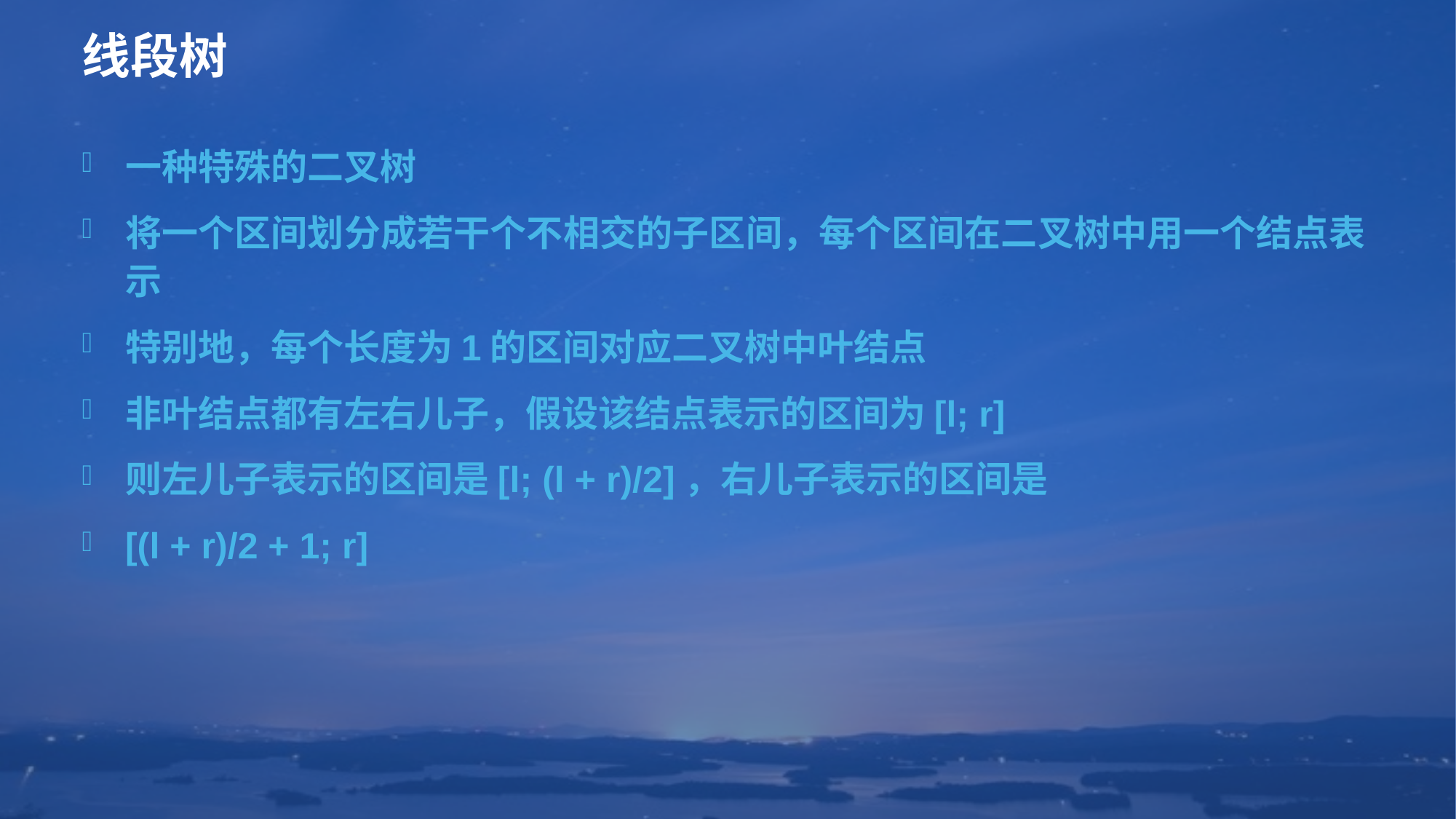

# 线段树
一种特殊的二叉树
将一个区间划分成若干个不相交的子区间，每个区间在二叉树中用一个结点表示
特别地，每个长度为1的区间对应二叉树中叶结点
非叶结点都有左右儿子，假设该结点表示的区间为[l; r]
则左儿子表示的区间是[l; (l + r)/2]，右儿子表示的区间是
[(l + r)/2 + 1; r]